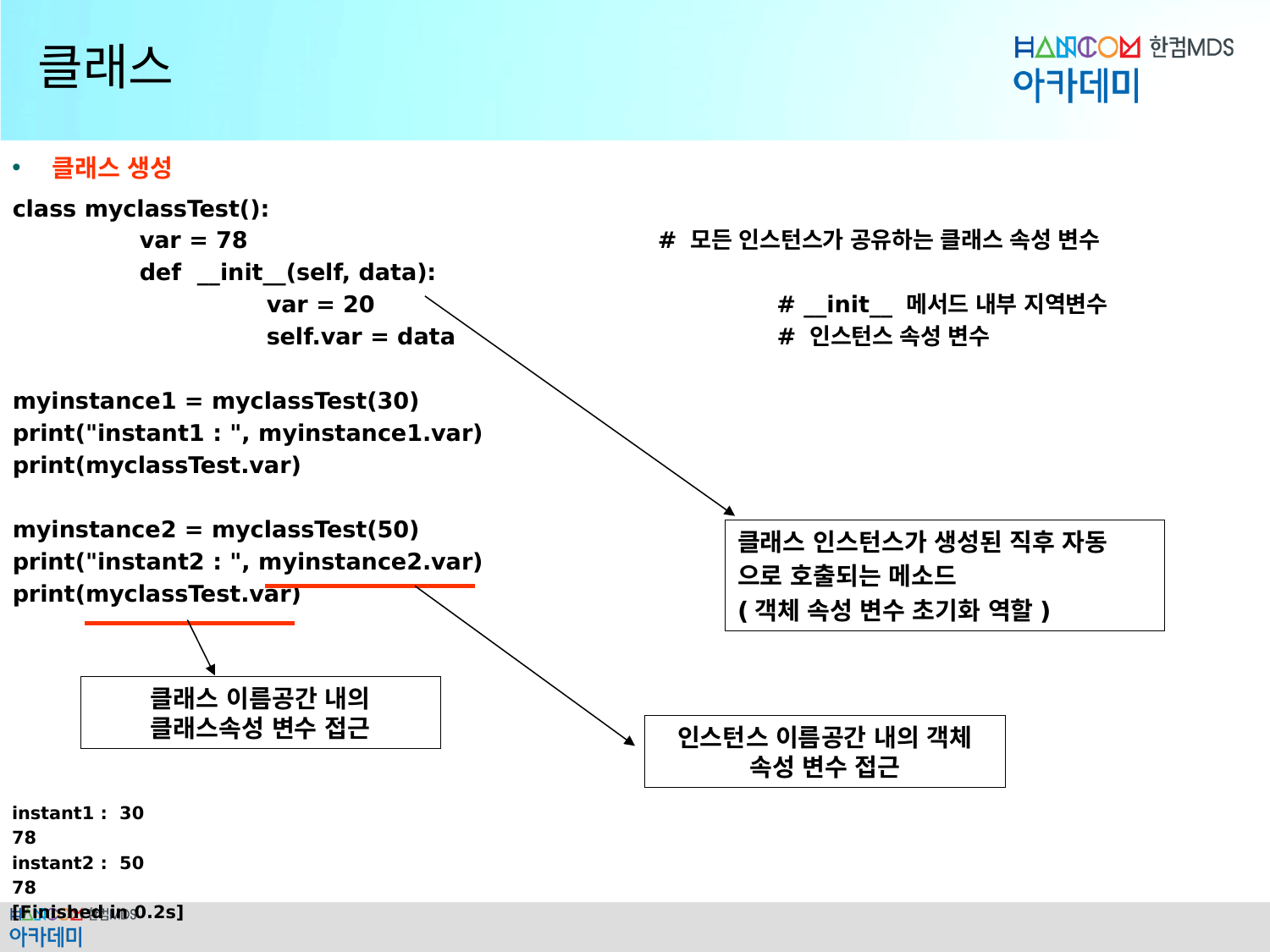

# 클래스
클래스 생성
class myclassTest():
	var = 78                                                   # 모든 인스턴스가 공유하는 클래스 속성 변수
	def  __init__(self, data):
		var = 20                                                  # __init__ 메서드 내부 지역변수
		self.var = data                                        # 인스턴스 속성 변수

myinstance1 = myclassTest(30)
print("instant1 : ", myinstance1.var)
print(myclassTest.var)

myinstance2 = myclassTest(50)
print("instant2 : ", myinstance2.var)
print(myclassTest.var)
클래스 인스턴스가 생성된 직후 자동
으로 호출되는 메소드
(객체 속성 변수 초기화 역할)
클래스 이름공간 내의 클래스속성 변수 접근
인스턴스 이름공간 내의 객체 속성 변수 접근
instant1 :  30
78
instant2 :  50
78
[Finished in 0.2s]